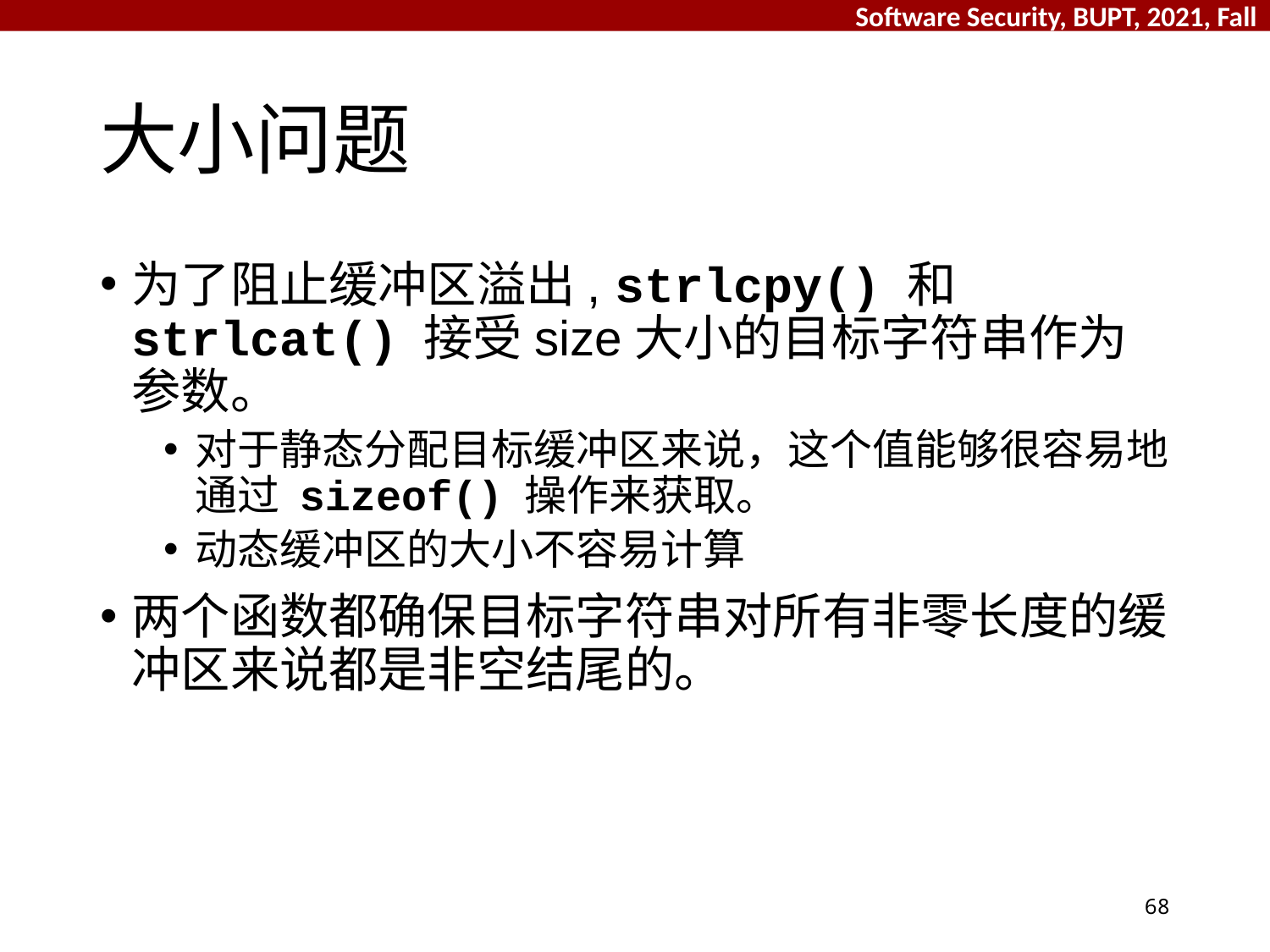

# 大小问题
为了阻止缓冲区溢出, strlcpy() 和strlcat() 接受size大小的目标字符串作为参数。
对于静态分配目标缓冲区来说，这个值能够很容易地通过 sizeof() 操作来获取。
动态缓冲区的大小不容易计算
两个函数都确保目标字符串对所有非零长度的缓冲区来说都是非空结尾的。
68